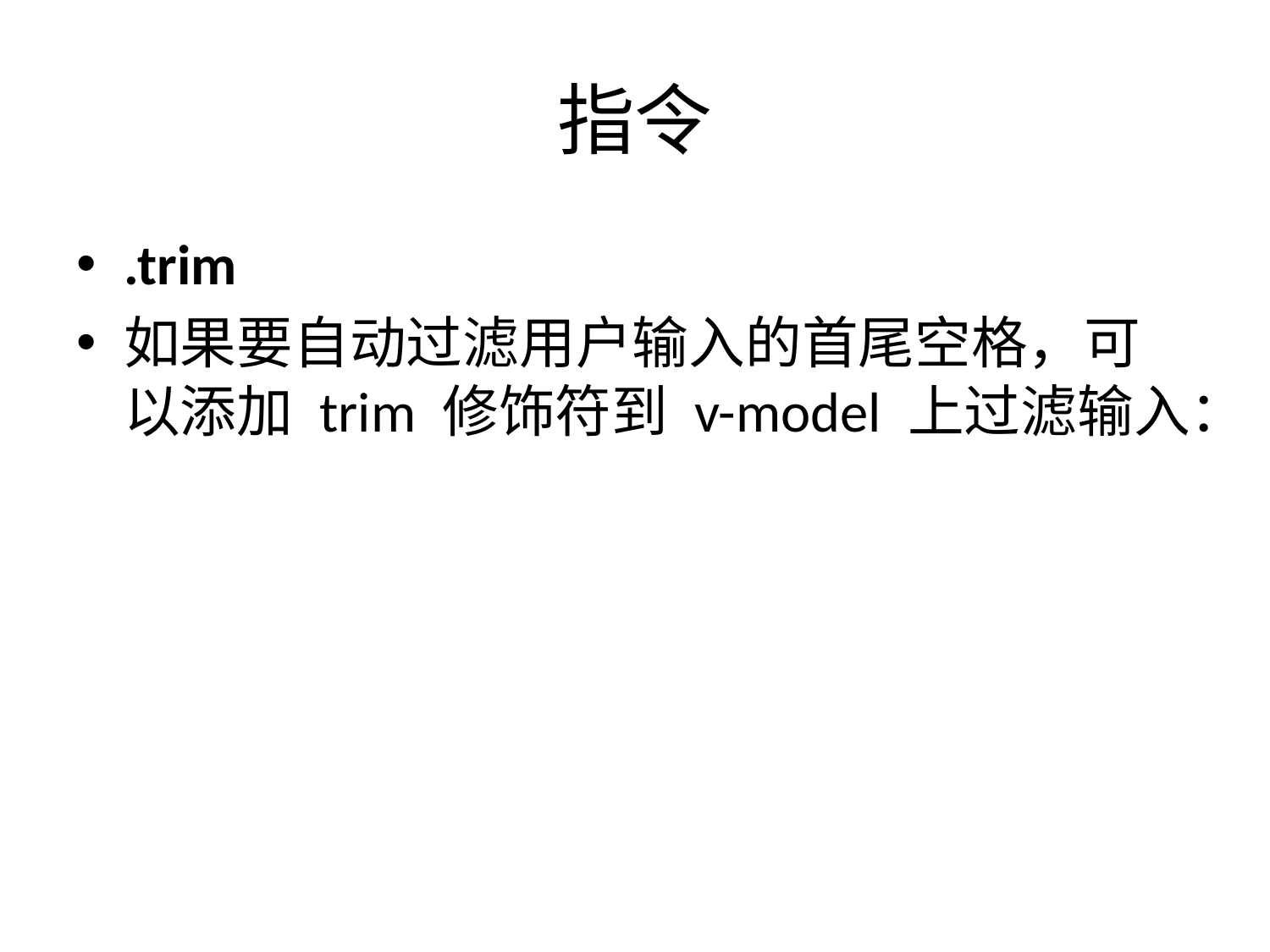

# 指令
.trim
如果要自动过滤用户输入的首尾空格，可以添加 trim 修饰符到 v-model 上过滤输入：